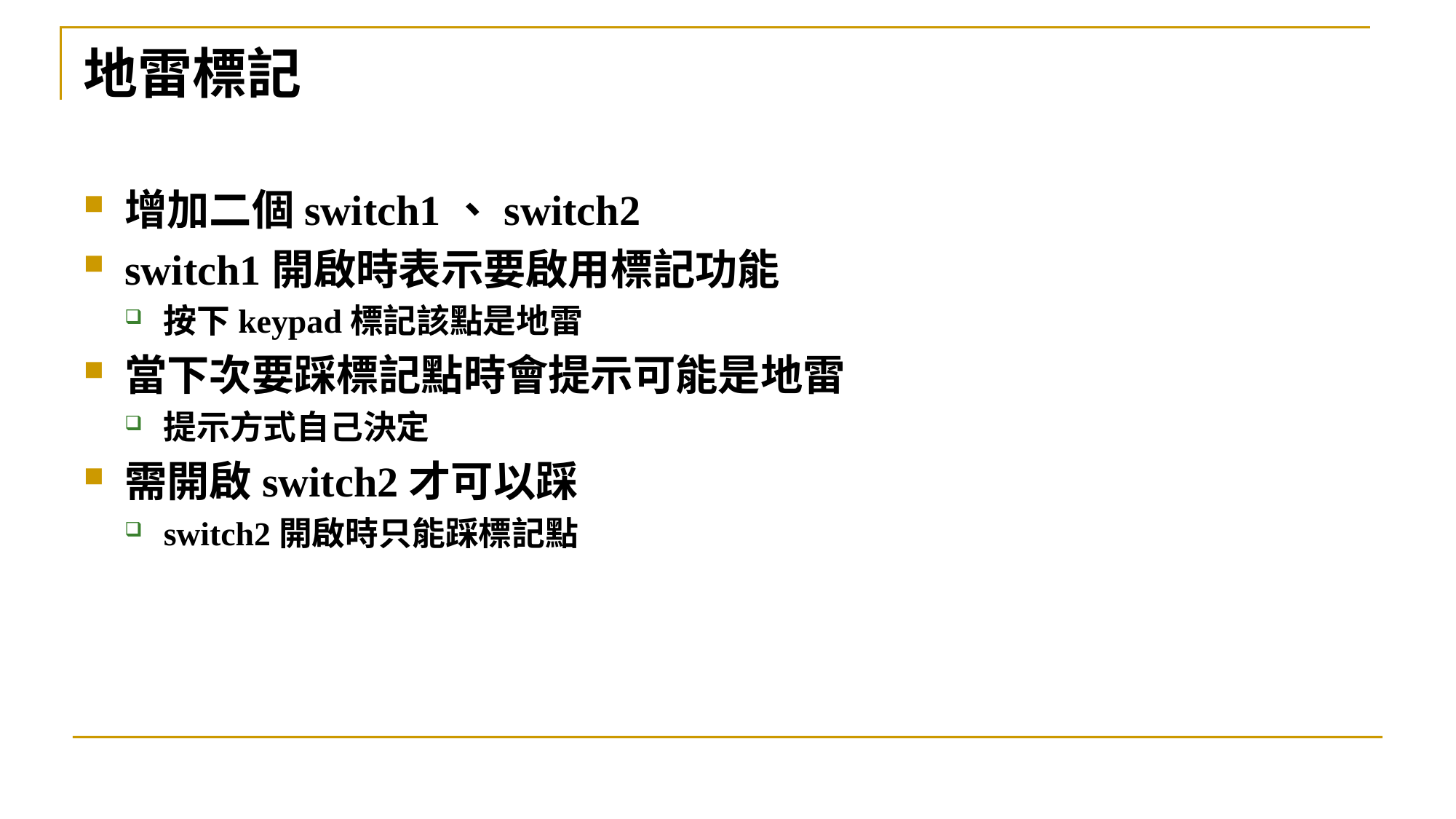

# 地雷標記
增加二個switch1、switch2
switch1開啟時表示要啟用標記功能
按下keypad標記該點是地雷
當下次要踩標記點時會提示可能是地雷
提示方式自己決定
需開啟switch2才可以踩
switch2開啟時只能踩標記點